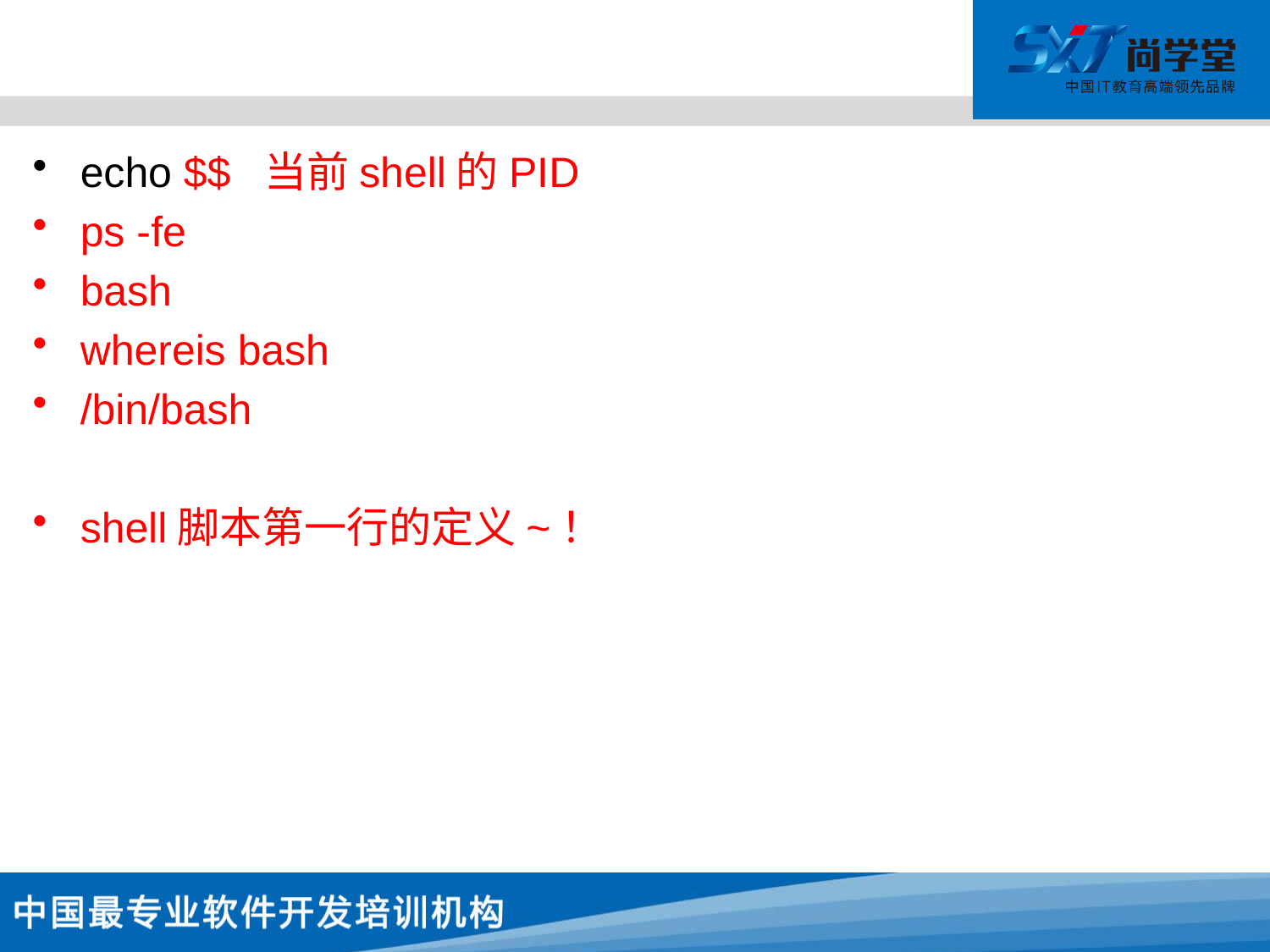

#
echo $$  当前shell的PID
ps -fe
bash
whereis bash
/bin/bash

shell脚本第一行的定义~！